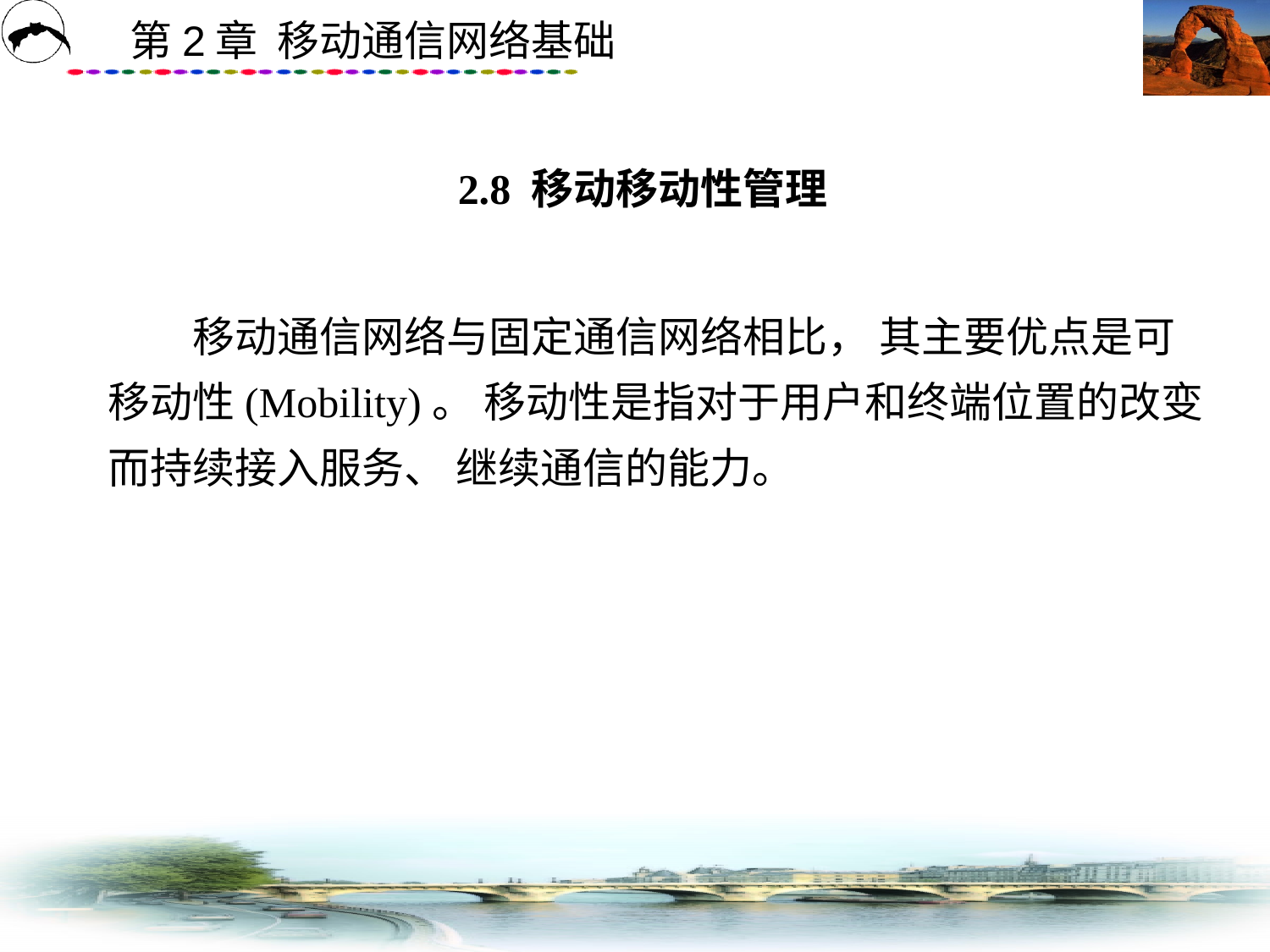

# 2.8 移动移动性管理
　　移动通信网络与固定通信网络相比， 其主要优点是可移动性(Mobility)。 移动性是指对于用户和终端位置的改变而持续接入服务、 继续通信的能力。